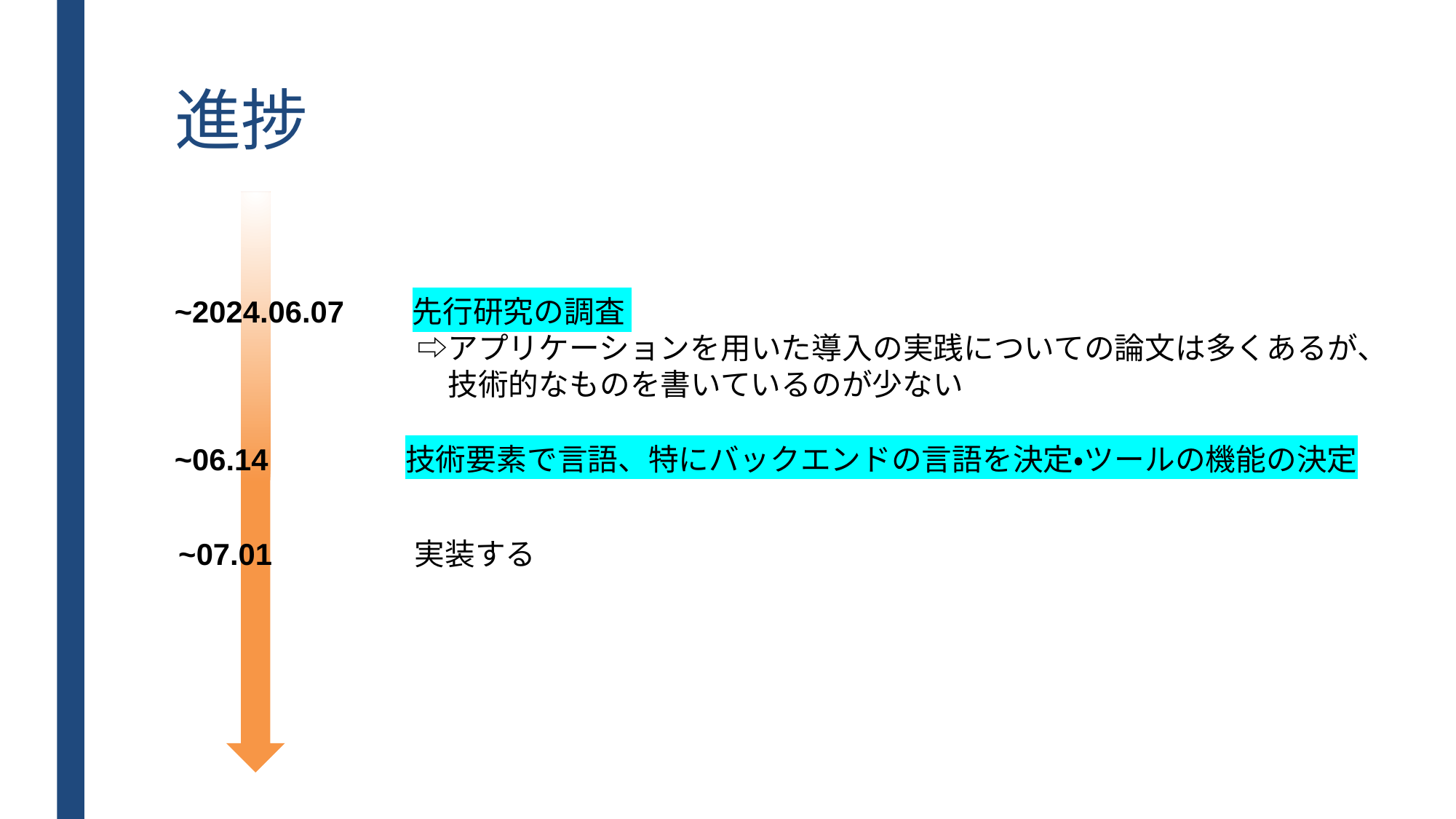

# 進捗

~2024.06.07　　先行研究の調査
　　　　　　　　⇨アプリケーションを用いた導入の実践についての論文は多くあるが、
　　　　　　　　　技術的なものを書いているのが少ない
~06.14　　          技術要素で言語、特にバックエンドの言語を決定・ツールの機能の決定
~07.01　　           実装する